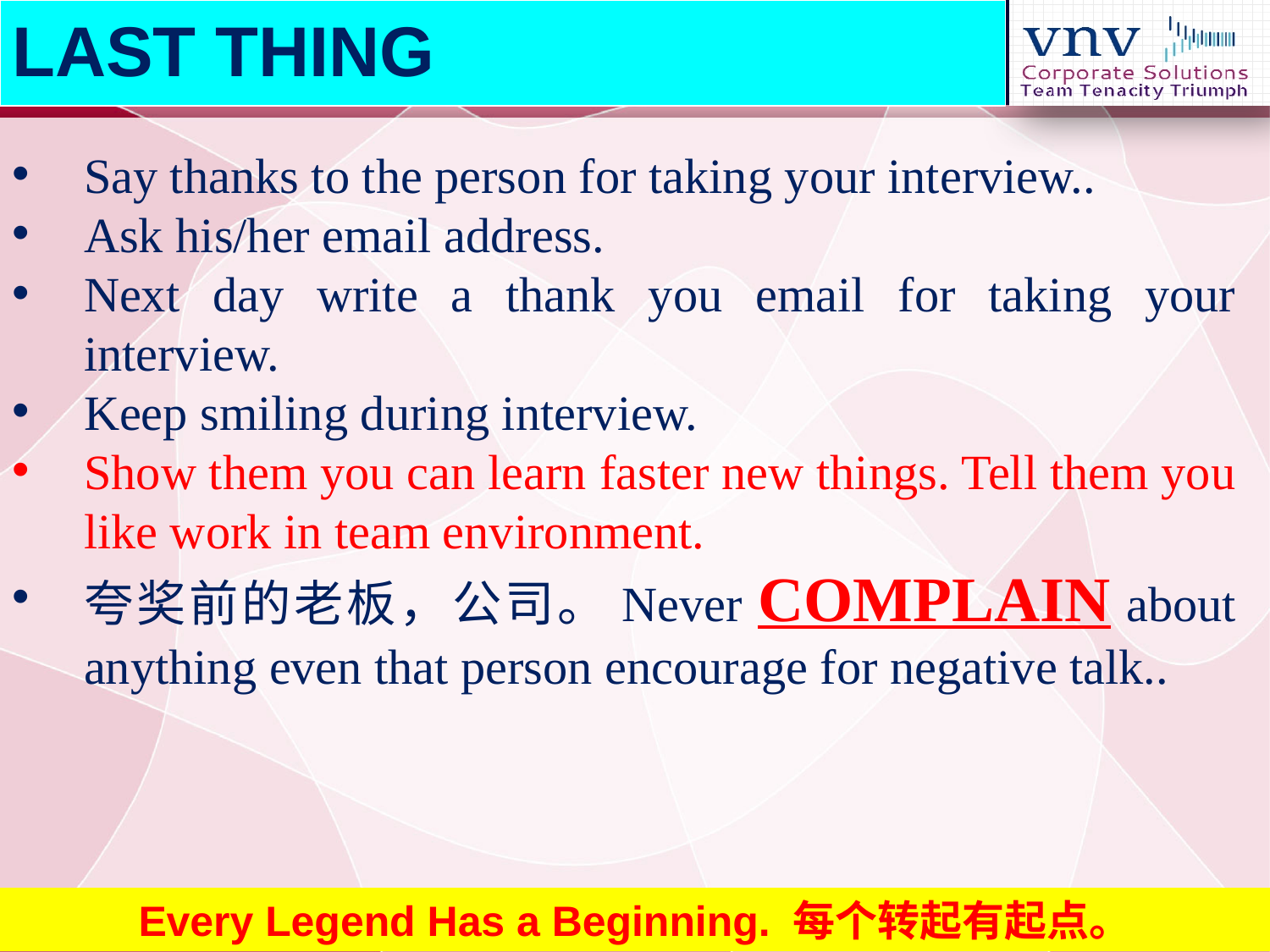

LAST THING
Say thanks to the person for taking your interview..
Ask his/her email address.
Next day write a thank you email for taking your interview.
Keep smiling during interview.
Show them you can learn faster new things. Tell them you like work in team environment.
夸奖前的老板，公司。Never COMPLAIN about anything even that person encourage for negative talk..
Every Legend Has a Beginning. 每个转起有起点。